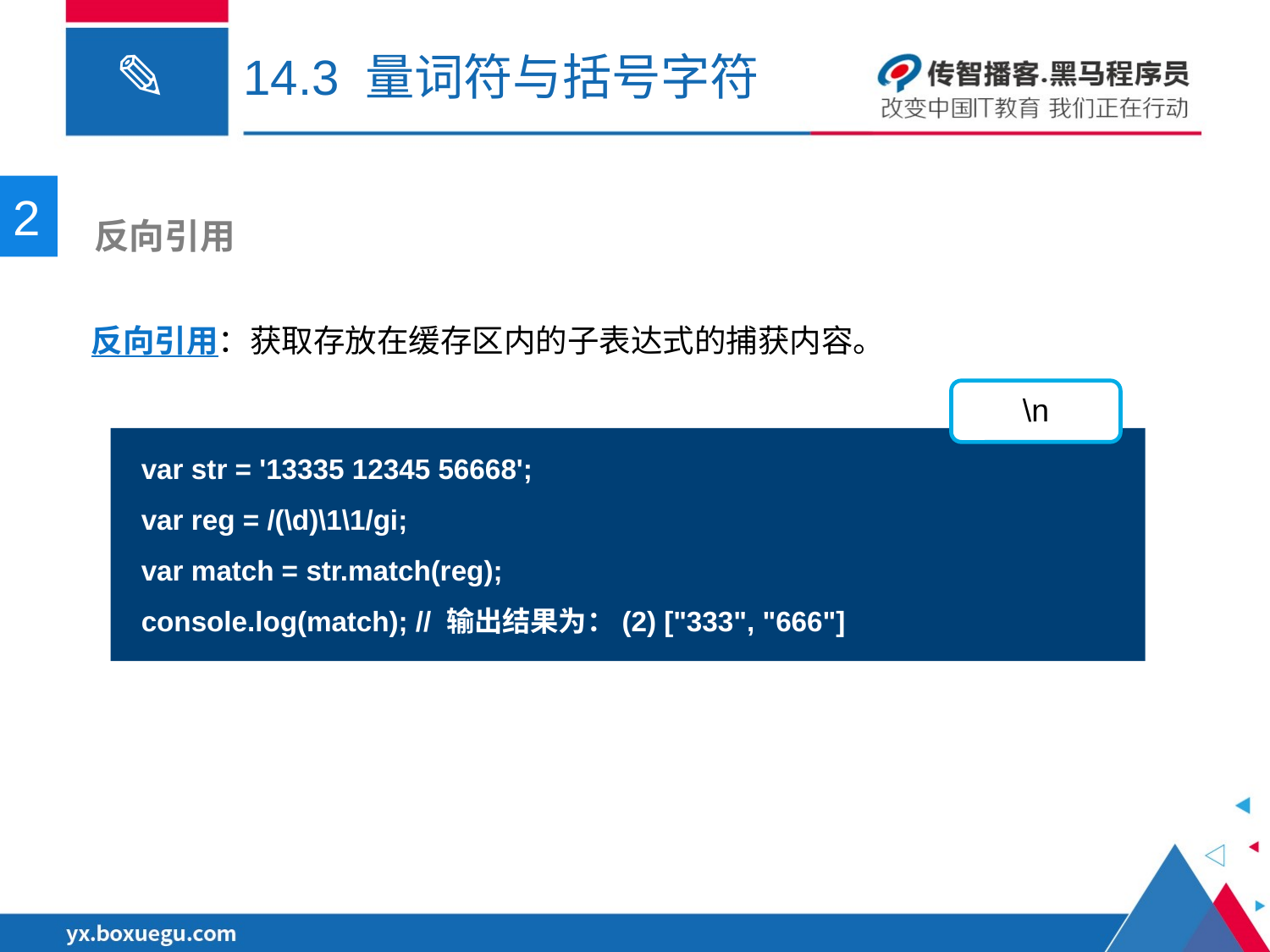

# 14.3 量词符与括号字符

2
  反向引用
反向引用：获取存放在缓存区内的子表达式的捕获内容。
\n

var str = '13335 12345 56668';
var reg = /(\d)\1\1/gi;
var match = str.match(reg);
console.log(match); // 输出结果为：(2) ["333", "666"]